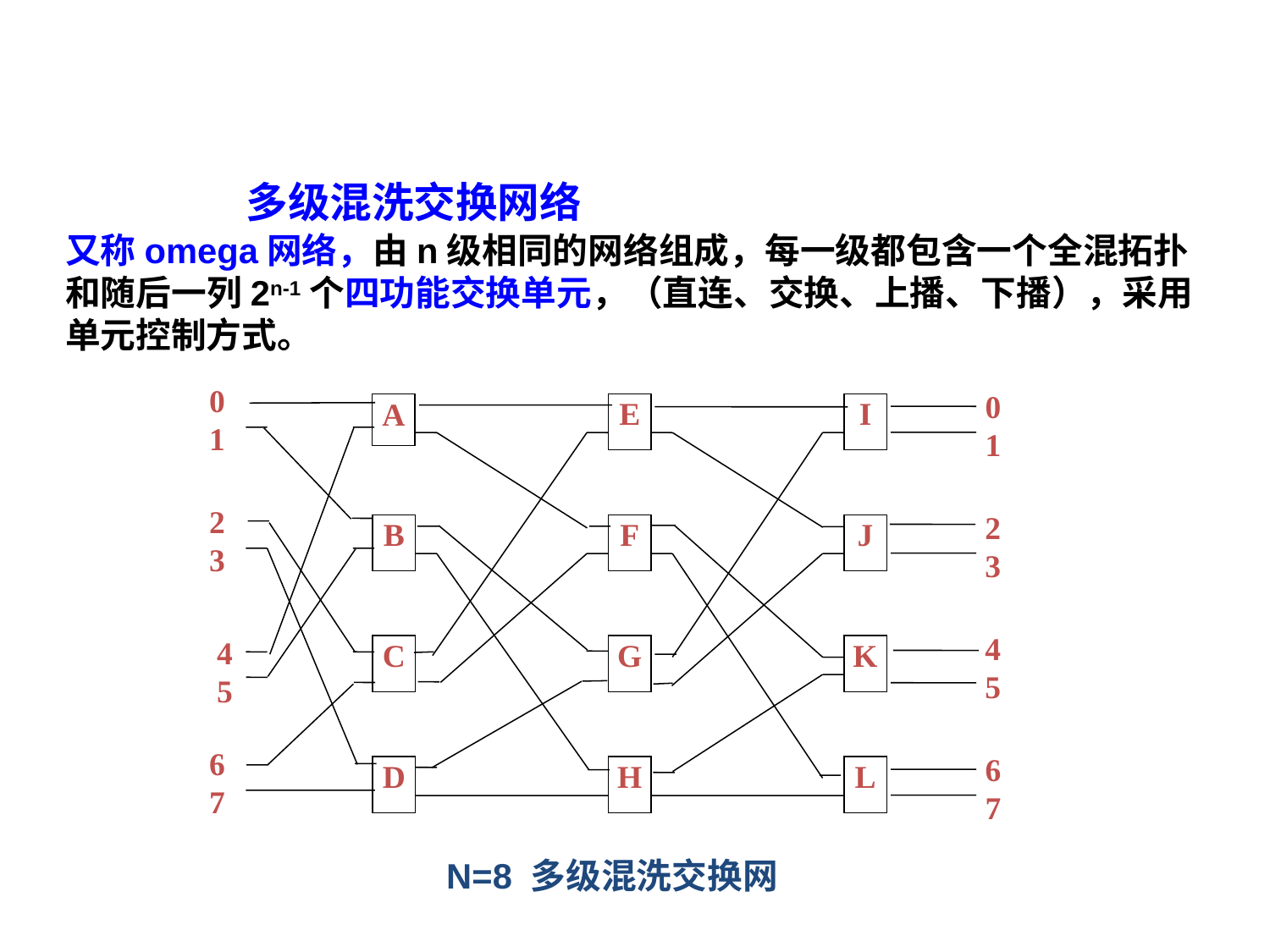

多级混洗交换网络
又称omega网络，由n级相同的网络组成，每一级都包含一个全混拓扑和随后一列2n-1个四功能交换单元，（直连、交换、上播、下播），采用单元控制方式。
 0
 1
0
1

E
I
A

 2
 3
2
3
B
F
J

4
5
 4
 5
C
G
K

 6
 7
6
7
D
H
L

N=8 多级混洗交换网